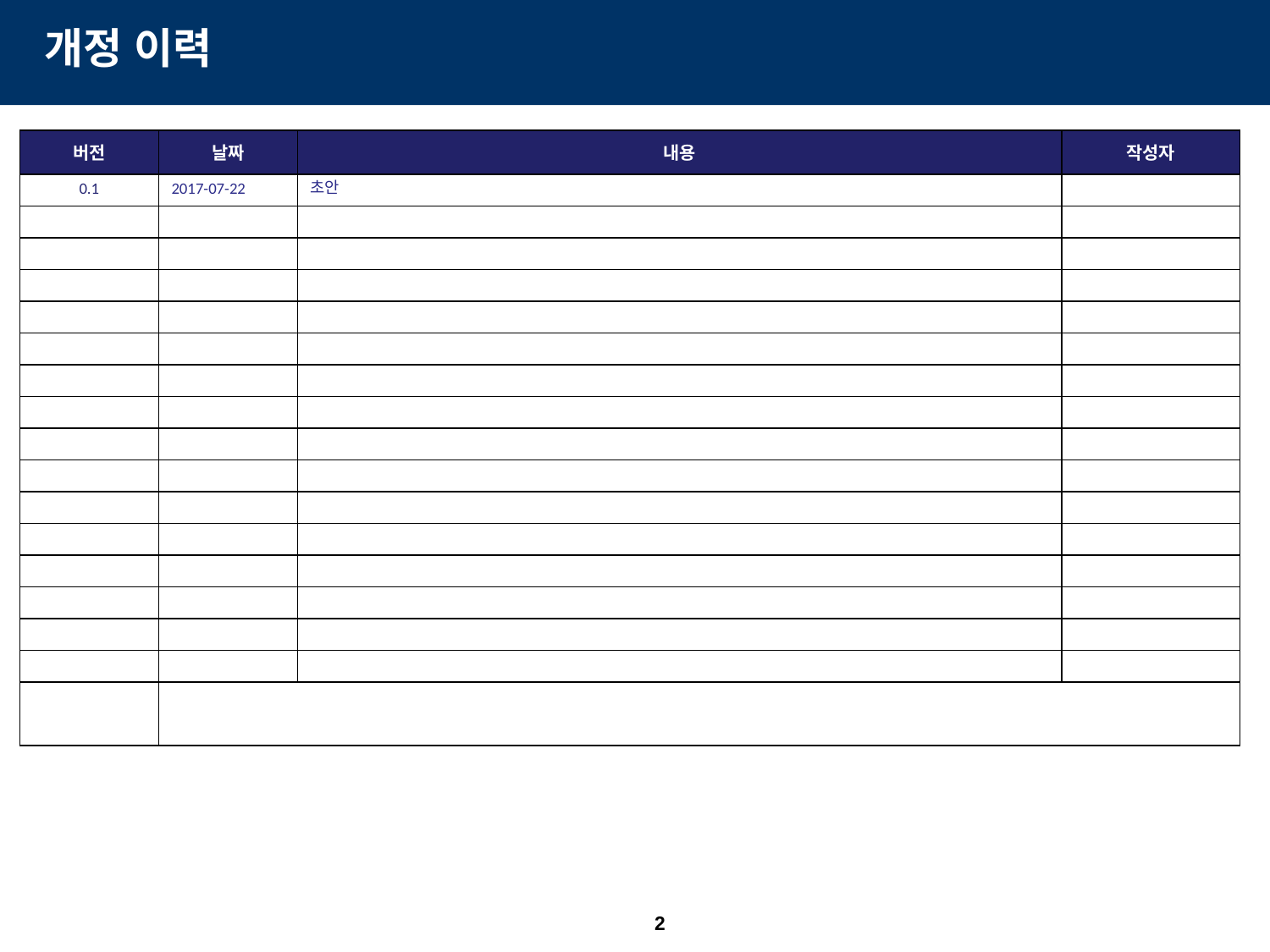

개정 이력
| 버전 | 날짜 | 내용 | 작성자 |
| --- | --- | --- | --- |
| 0.1 | 2017-07-22 | 초안 |  |
|  |  |  |  |
|  |  |  |  |
|  |  |  |  |
|  |  |  |  |
|  |  |  |  |
|  |  |  |  |
|  |  |  |  |
|  |  |  |  |
|  |  |  |  |
|  |  |  |  |
|  |  |  |  |
|  |  |  |  |
|  |  |  |  |
|  |  |  |  |
|  |  |  |  |
|  |  |  |  |